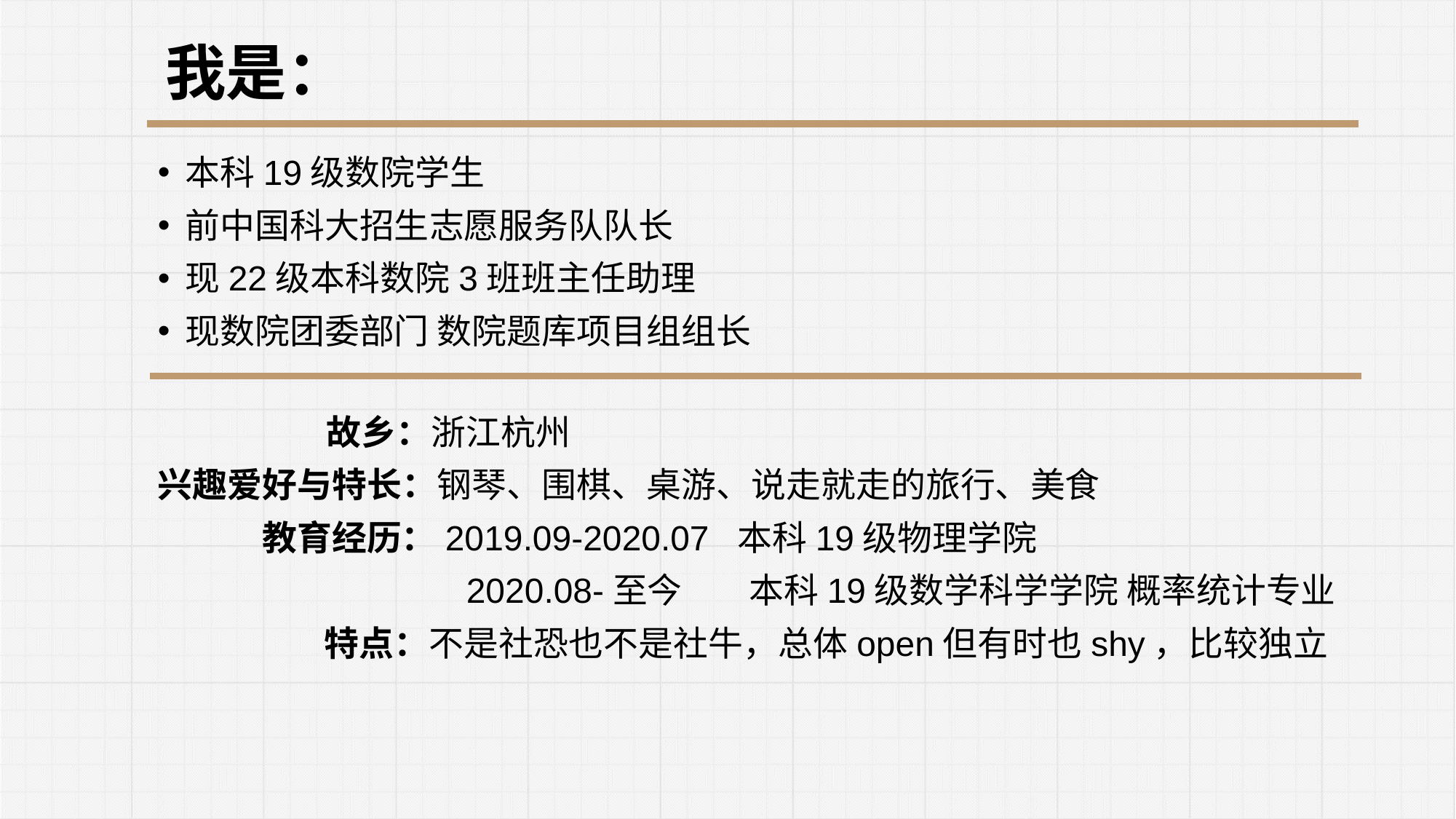

我是：
本科19级数院学生
前中国科大招生志愿服务队队长
现22级本科数院3班班主任助理
现数院团委部门 数院题库项目组组长
                    故乡：浙江杭州
兴趣爱好与特长：钢琴、围棋、桌游、说走就走的旅行、美食
            教育经历：2019.09-2020.07  本科19级物理学院
                                2020.08-至今         本科19级数学科学学院 概率统计专业
                    特点：不是社恐也不是社牛，总体open但有时也shy，比较独立